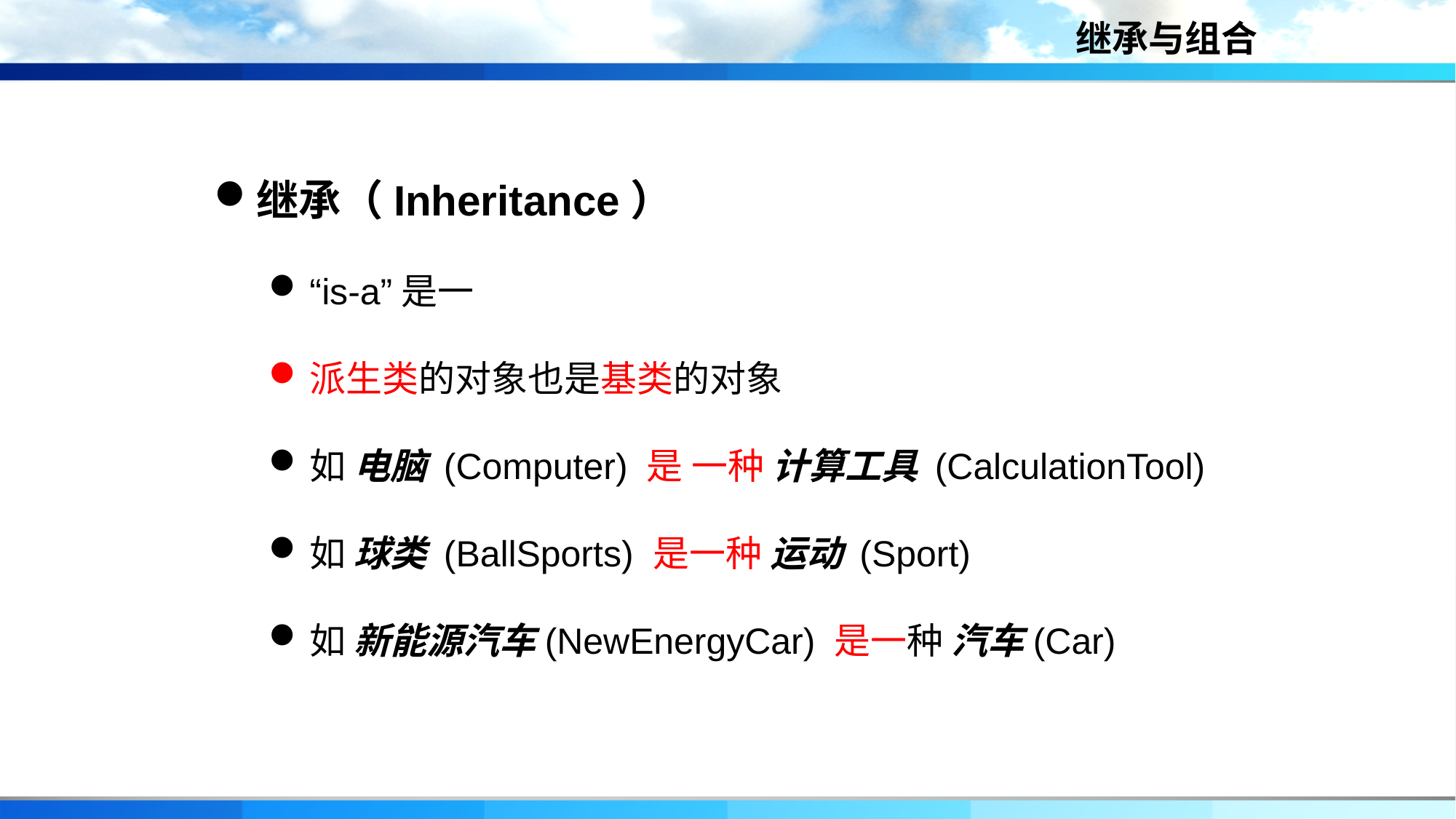

继承与组合
继承（Inheritance）
“is-a”是一
派生类的对象也是基类的对象
如 电脑 (Computer) 是 一种 计算工具 (CalculationTool)
如 球类 (BallSports) 是一种 运动 (Sport)
如 新能源汽车(NewEnergyCar) 是一种 汽车(Car)